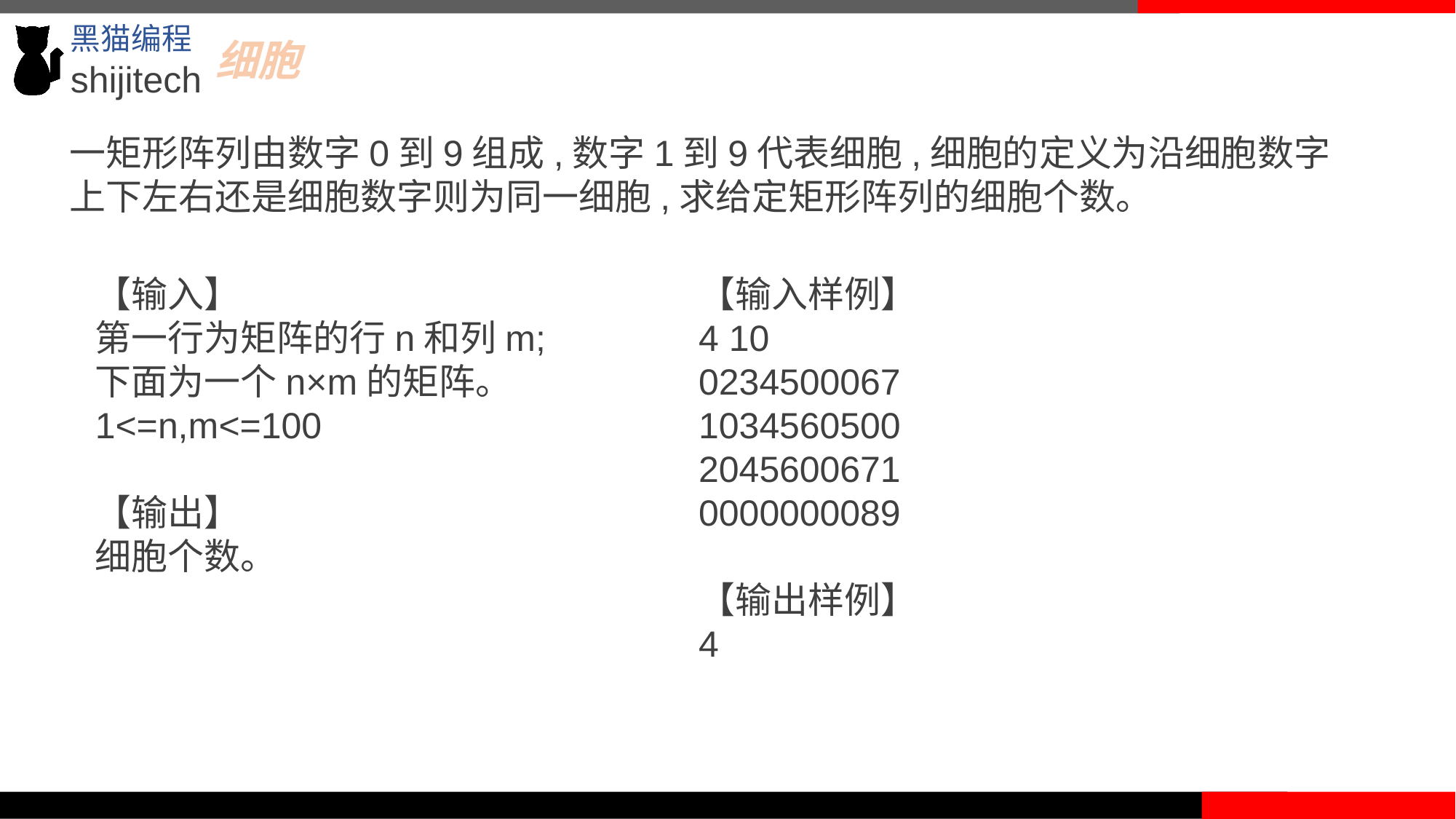

细胞
一矩形阵列由数字0到9组成,数字1到9代表细胞,细胞的定义为沿细胞数字上下左右还是细胞数字则为同一细胞,求给定矩形阵列的细胞个数。

【输入】
第一行为矩阵的行n和列m;
下面为一个n×m的矩阵。
1<=n,m<=100

【输出】
细胞个数。

【输入样例】
4 10
0234500067
1034560500
2045600671
0000000089

【输出样例】
4